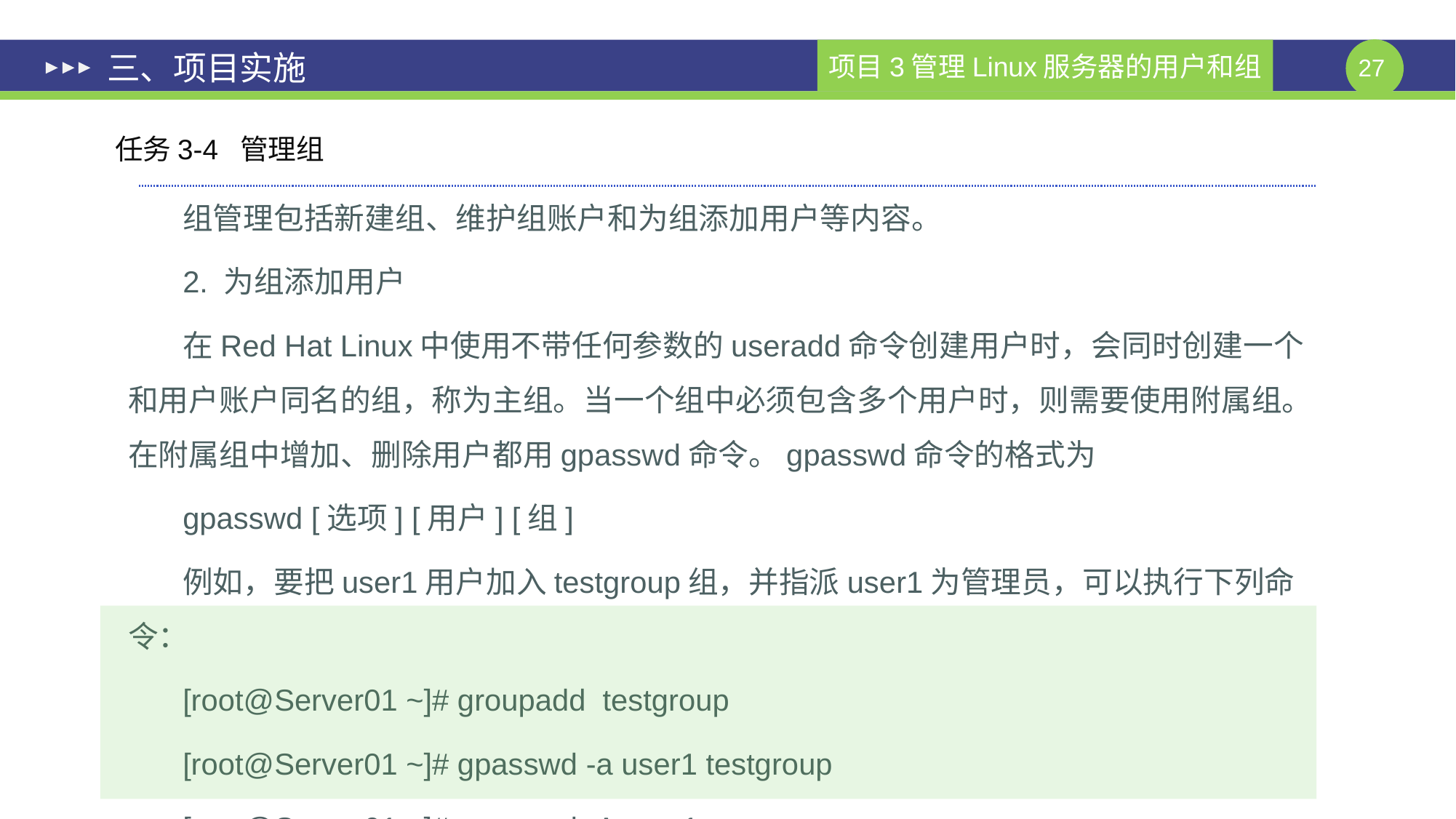

# 三、项目实施
任务3-4  管理组
组管理包括新建组、维护组账户和为组添加用户等内容。
2. 为组添加用户
在Red Hat Linux中使用不带任何参数的useradd命令创建用户时，会同时创建一个和用户账户同名的组，称为主组。当一个组中必须包含多个用户时，则需要使用附属组。在附属组中增加、删除用户都用gpasswd命令。gpasswd命令的格式为
gpasswd [选项] [用户] [组]
例如，要把user1用户加入testgroup组，并指派user1为管理员，可以执行下列命令：
[root@Server01 ~]# groupadd  testgroup
[root@Server01 ~]# gpasswd -a user1 testgroup
[root@Server01 ~]# gpasswd -A user1 testgroup